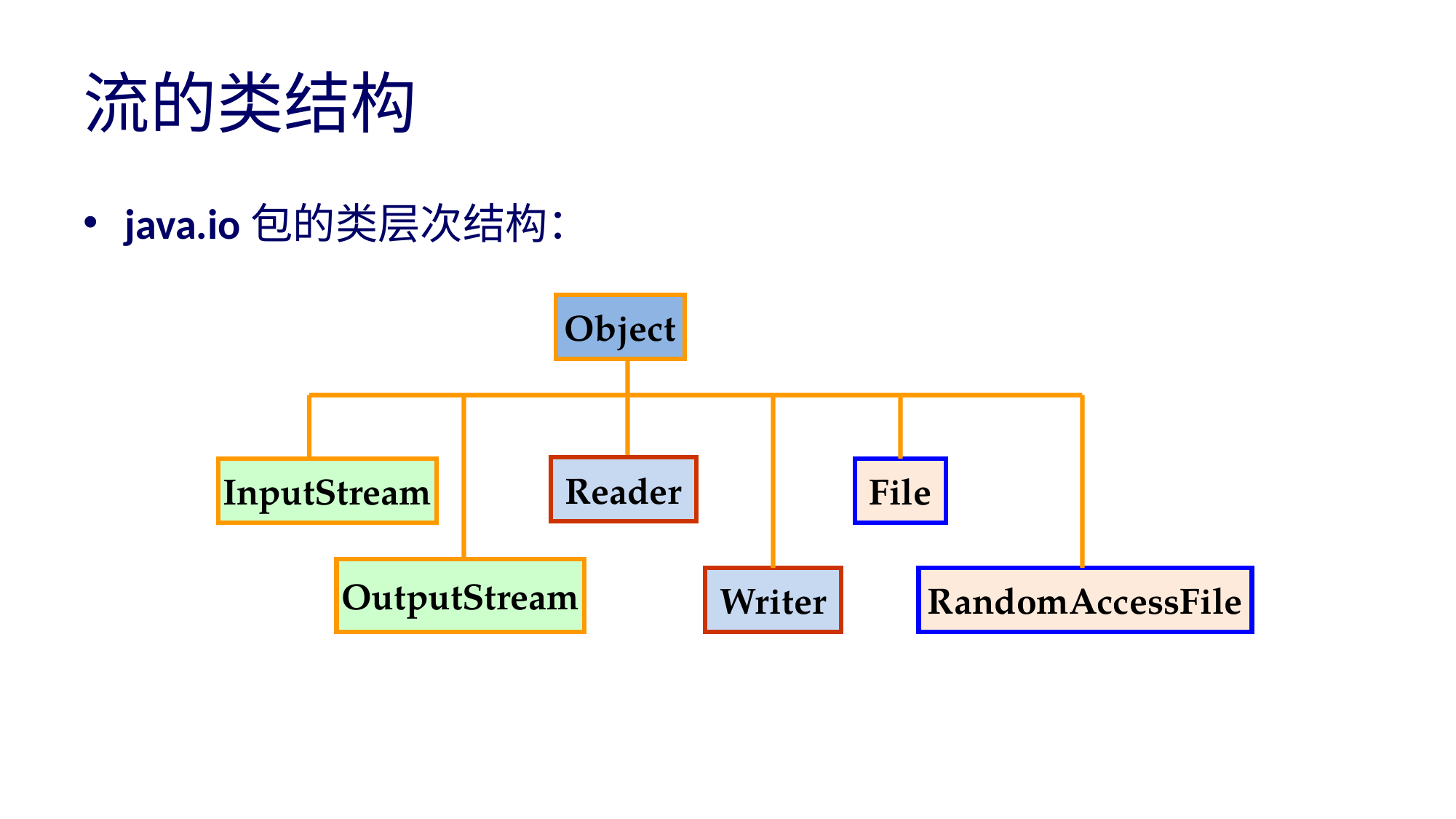

# 流的类结构
java.io包的类层次结构：

Object

Reader
InputStream
File
OutputStream
Writer
RandomAccessFile
6